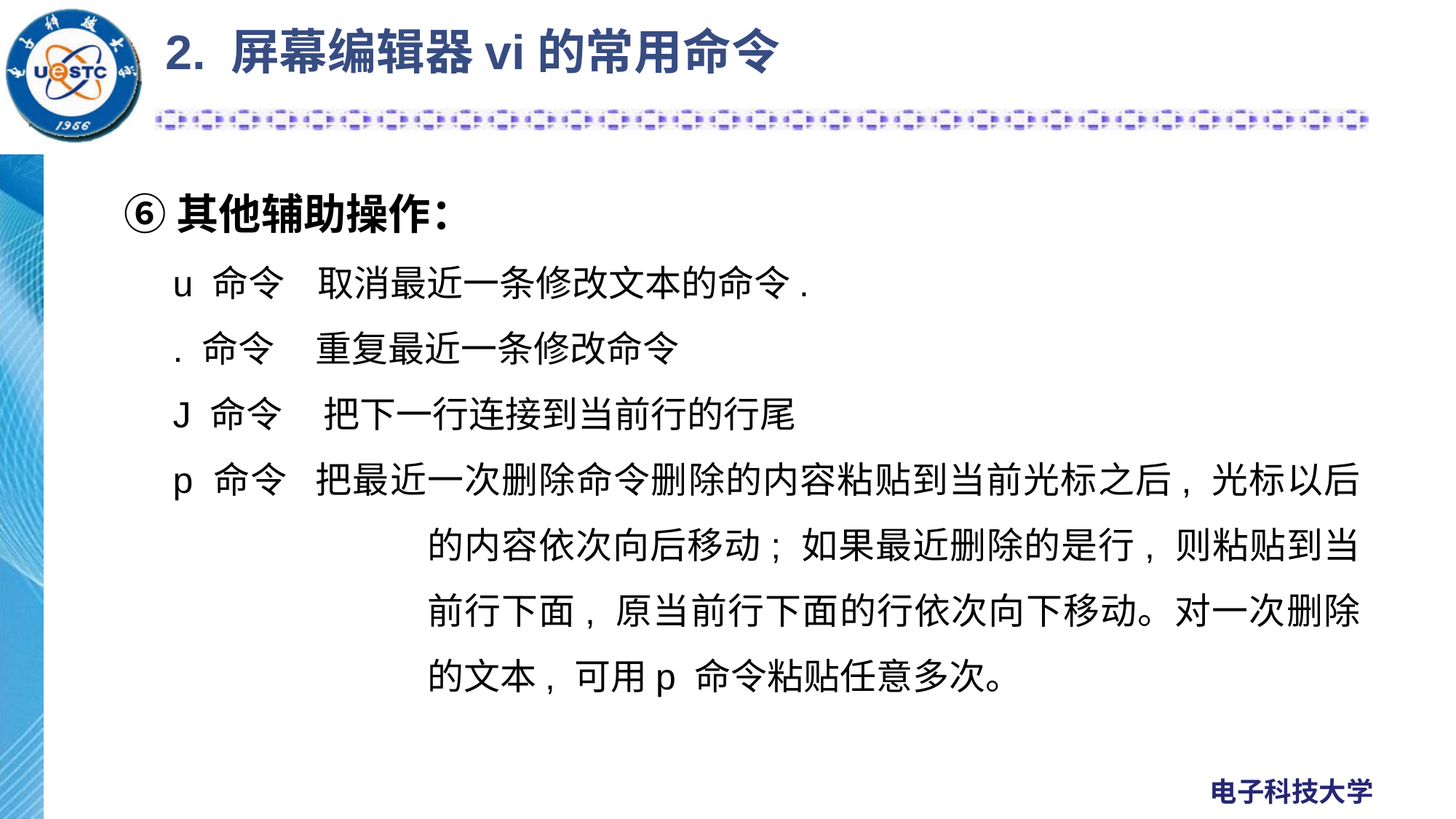

# 2. 屏幕编辑器vi的常用命令
⑥其他辅助操作：
u 命令    取消最近一条修改文本的命令.
. 命令     重复最近一条修改命令
J 命令     把下一行连接到当前行的行尾
p 命令   把最近一次删除命令删除的内容粘贴到当前光标之后, 光标以后的内容依次向后移动; 如果最近删除的是行, 则粘贴到当前行下面, 原当前行下面的行依次向下移动。对一次删除的文本, 可用p 命令粘贴任意多次。